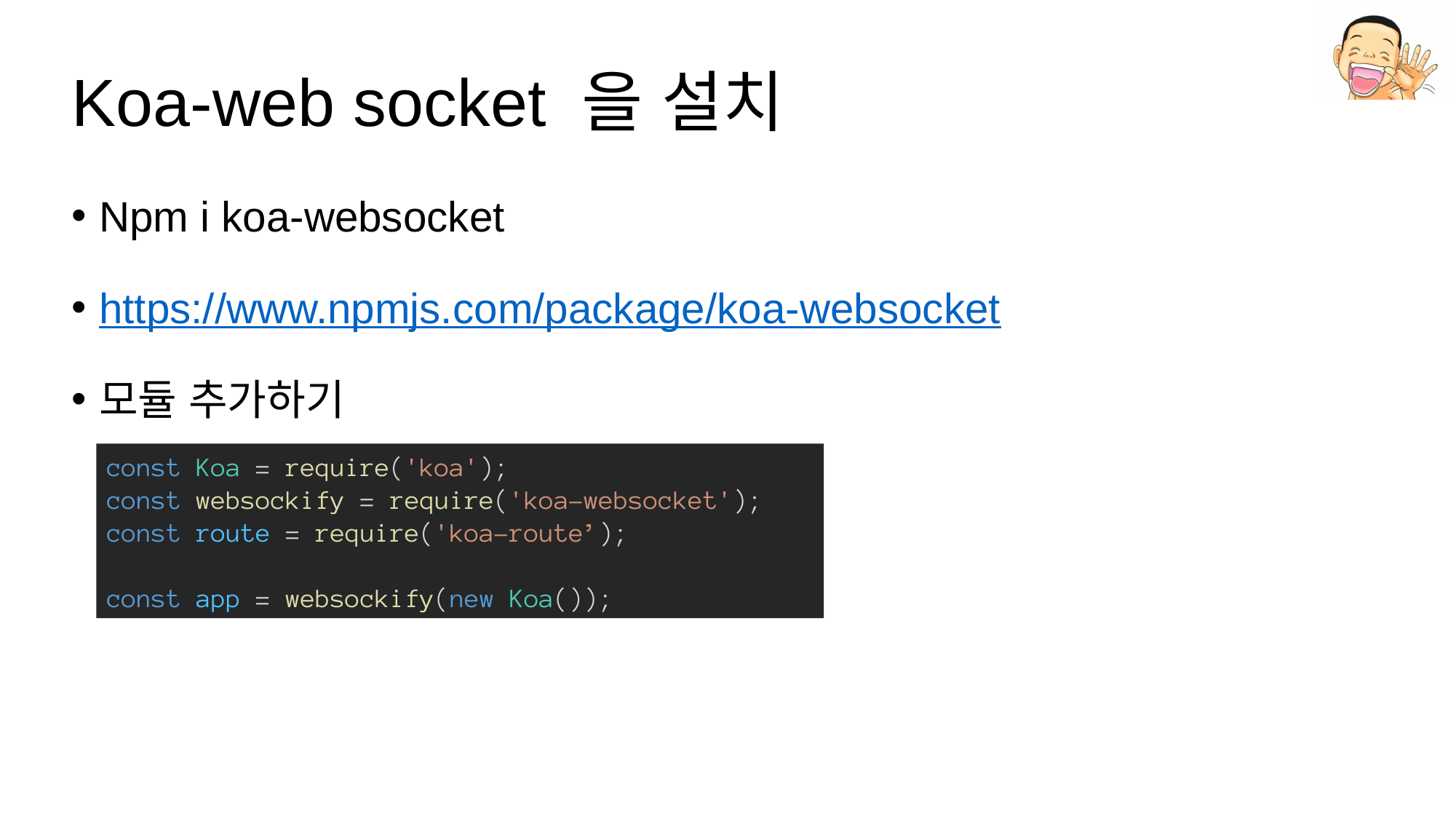

# Koa-web socket 을 설치
Npm i koa-websocket
https://www.npmjs.com/package/koa-websocket
모듈 추가하기
const Koa = require('koa');
const websockify = require('koa-websocket');
const route = require('koa-route’);

const app = websockify(new Koa());